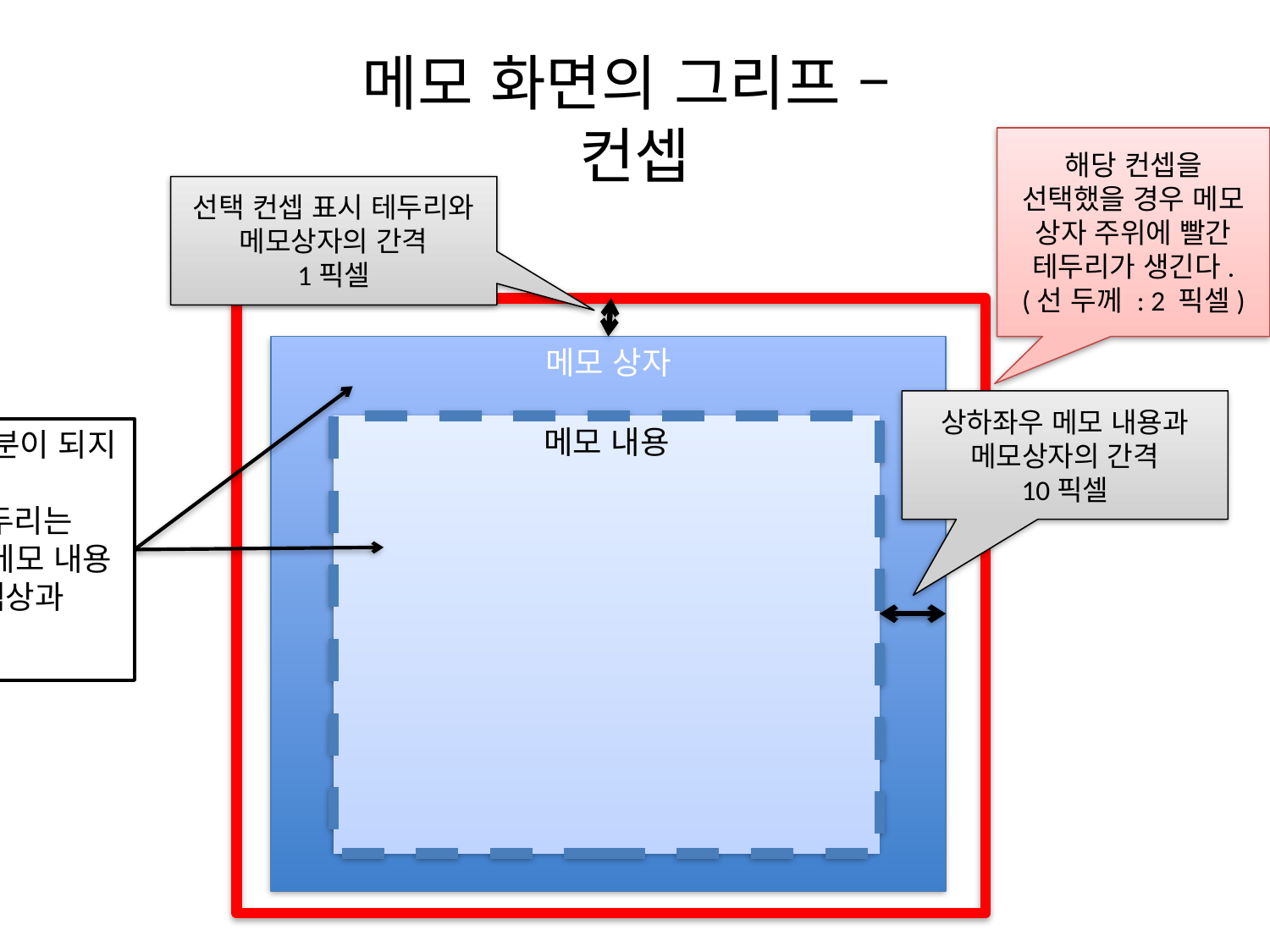

# 메모 화면의 그리프 – 컨셉
해당 컨셉을 선택했을 경우 메모 상자 주위에 빨간 테두리가 생긴다.
(선 두께 : 2 픽셀)
선택 컨셉 표시 테두리와 메모상자의 간격
1픽셀

메모 상자
상하좌우 메모 내용과 메모상자의 간격
10픽셀
메모 내용
이 둘은 유저가 보기에 구분이 되지 않는다.
(메모 내용의 점선 테두리는 유저에게 보이지 않으며 메모 내용 색상도 메모 상자의 색상과 동일하다.)